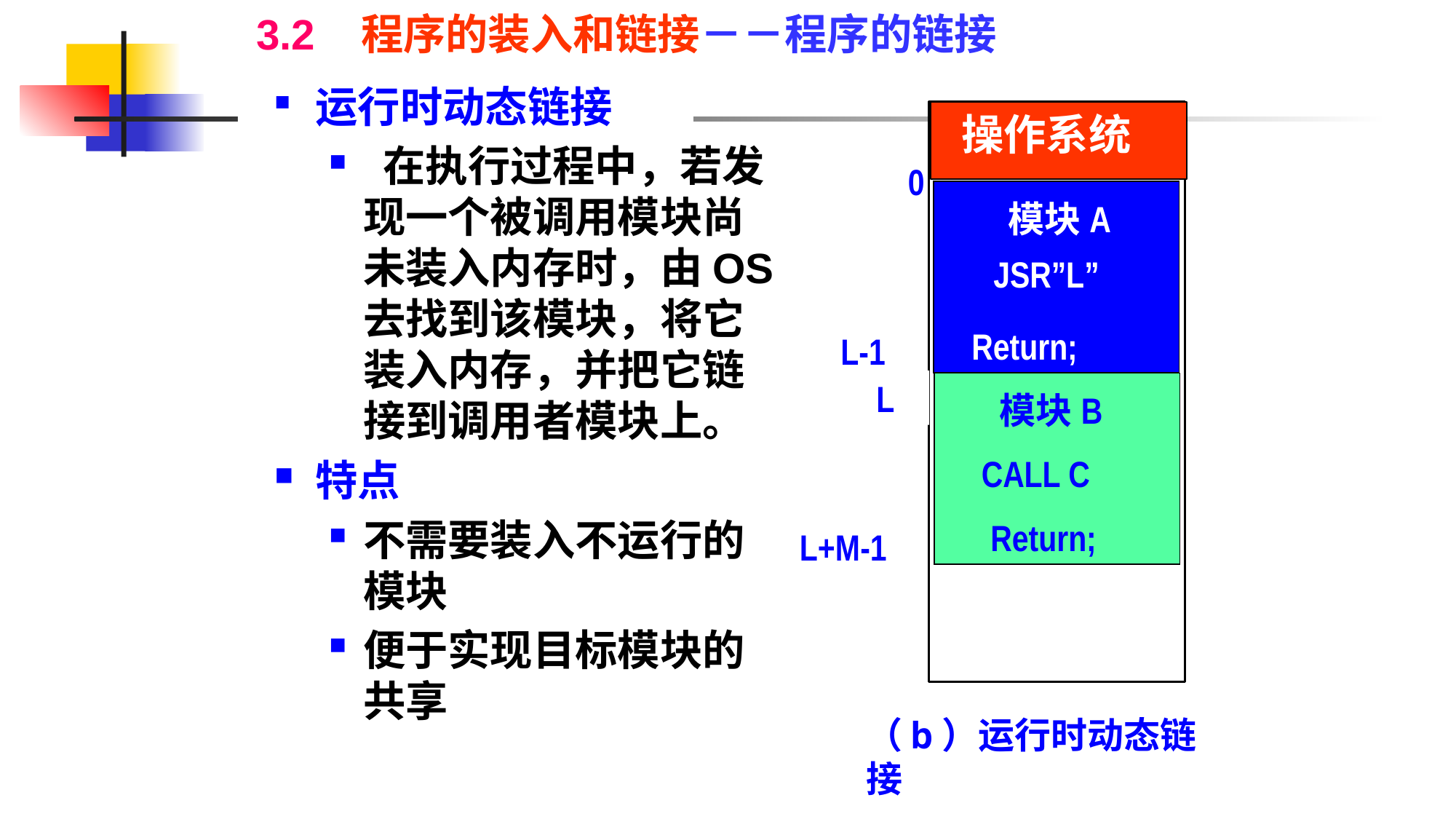

3.2   程序的装入和链接－－程序的链接
0

模块A
CALL B ；
Return;
L-1
0

模块A
CALL B ；
Return;
L-1

运行时动态链接
 在执行过程中，若发现一个被调用模块尚未装入内存时，由OS去找到该模块，将它装入内存，并把它链接到调用者模块上。
特点
不需要装入不运行的模块
便于实现目标模块的共享

 操作系统
0

模块A
CALL B ；
Return;
L-1
    JSR”L”
0

模块B
CALL C
Return;
M-1
0

模块B
CALL C
Return;
M-1
L

模块B
CALL C
Return;
L+M-1
0
模块C
Return;
N-1

（b）运行时动态链接
(a) 目标模块